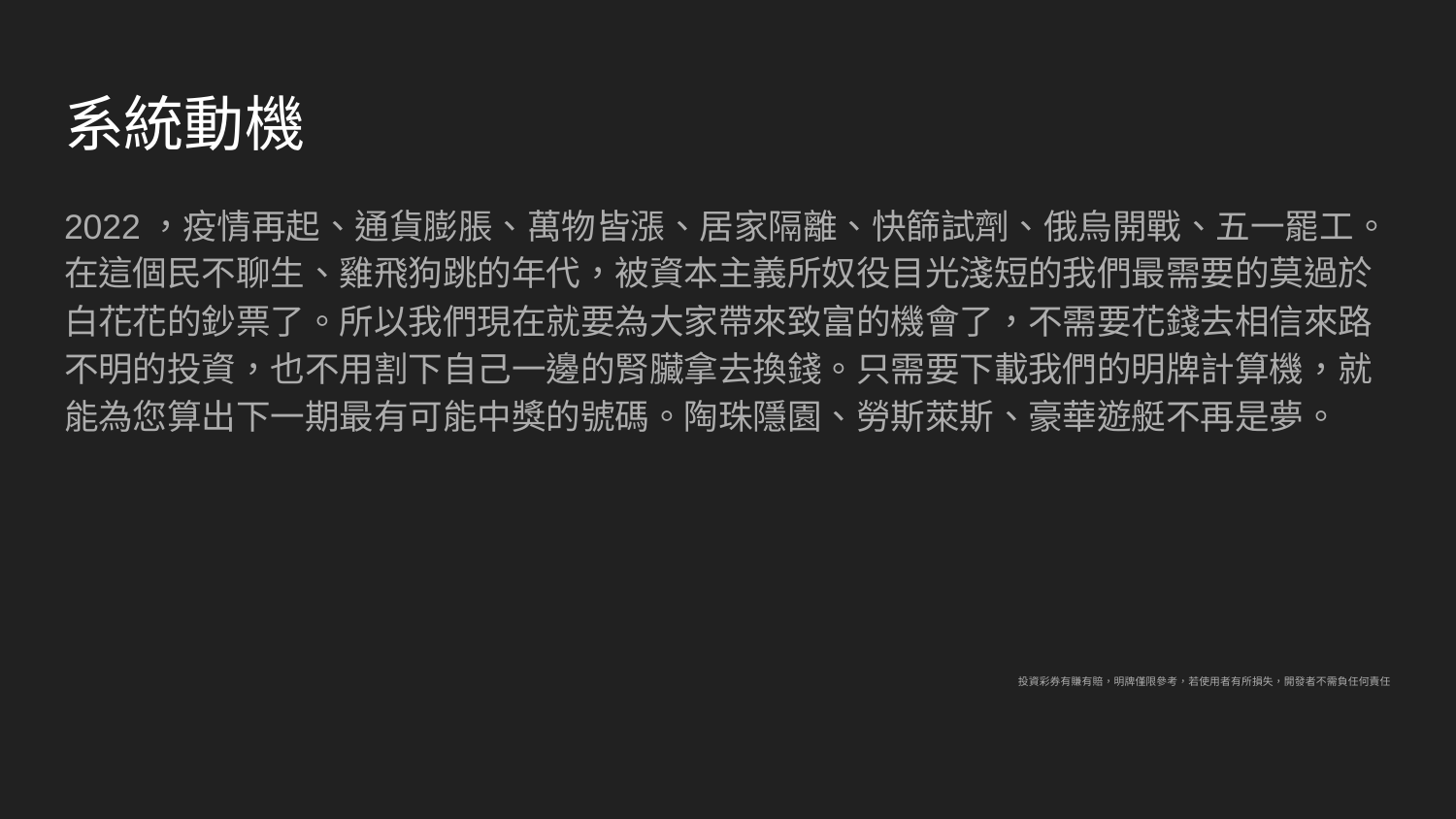

# 系統動機
2022，疫情再起、通貨膨脹、萬物皆漲、居家隔離、快篩試劑、俄烏開戰、五一罷工。在這個民不聊生、雞飛狗跳的年代，被資本主義所奴役目光淺短的我們最需要的莫過於白花花的鈔票了。所以我們現在就要為大家帶來致富的機會了，不需要花錢去相信來路不明的投資，也不用割下自己一邊的腎臟拿去換錢。只需要下載我們的明牌計算機，就能為您算出下一期最有可能中獎的號碼。陶珠隱園、勞斯萊斯、豪華遊艇不再是夢。

投資彩券有賺有賠，明牌僅限參考，若使用者有所損失，開發者不需負任何責任